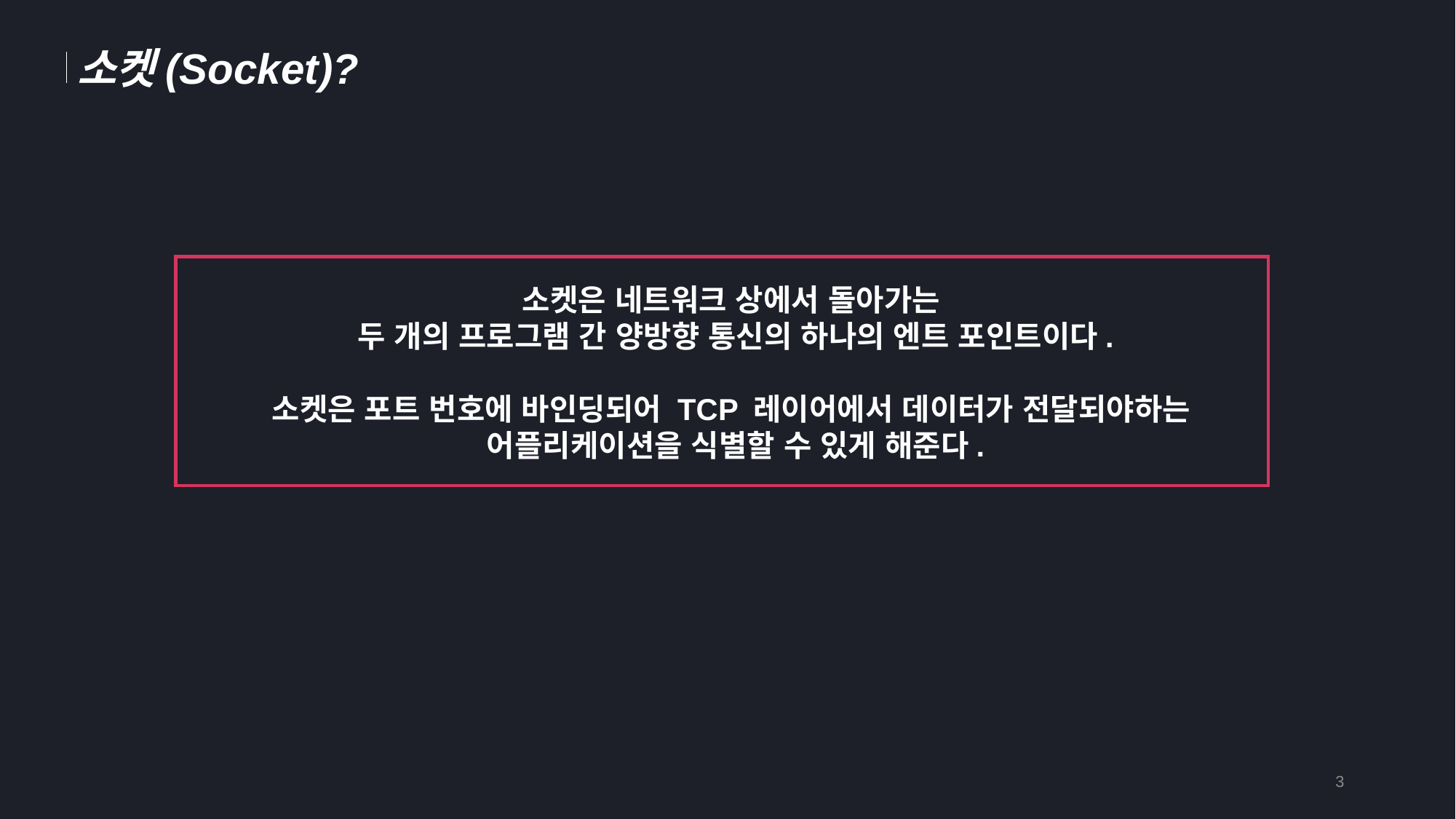

소켓(Socket)?

소켓은 네트워크 상에서 돌아가는
두 개의 프로그램 간 양방향 통신의 하나의 엔트 포인트이다.
소켓은 포트 번호에 바인딩되어 TCP 레이어에서 데이터가 전달되야하는
어플리케이션을 식별할 수 있게 해준다.
3